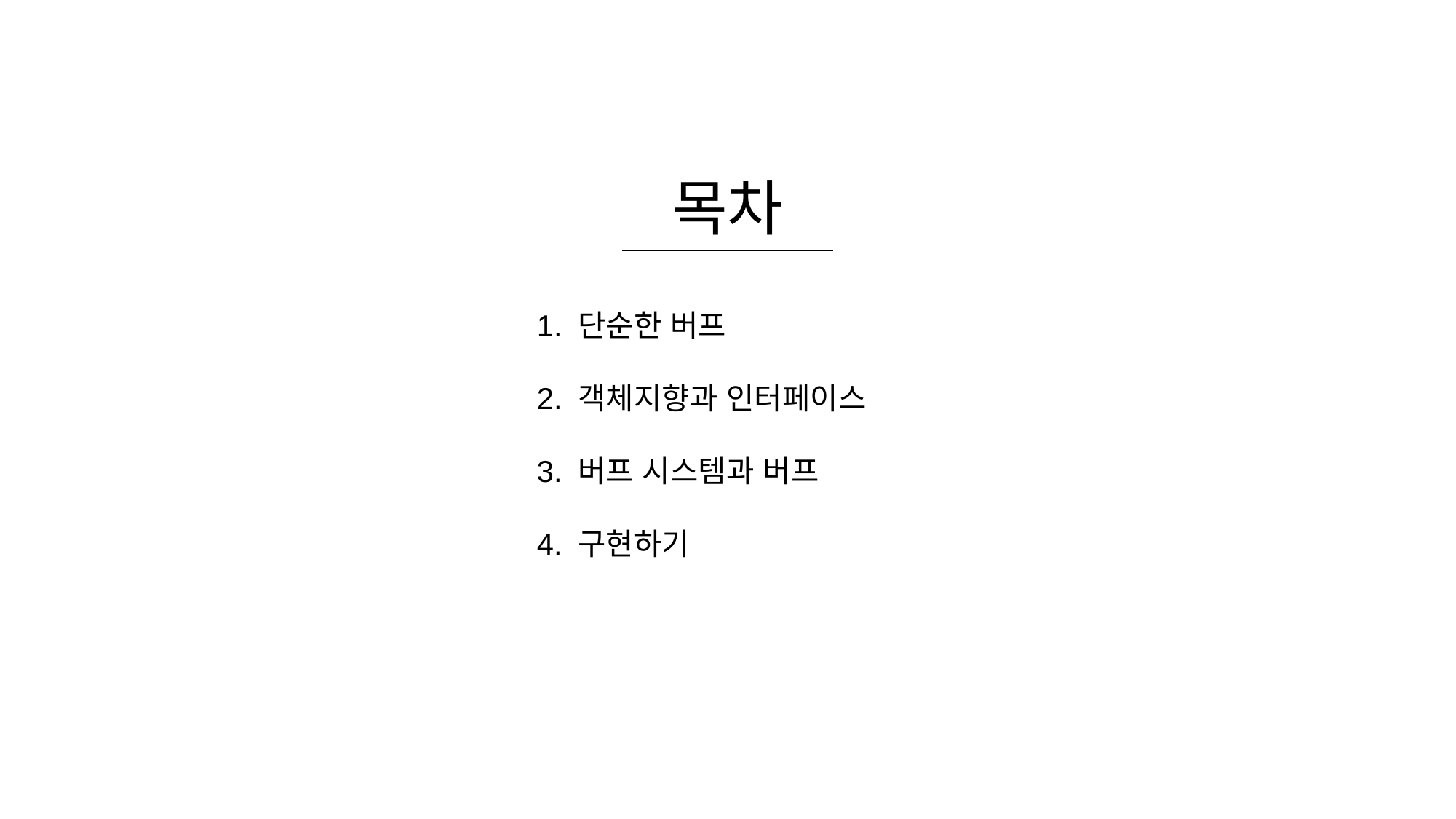

목차
1. 단순한 버프

2. 객체지향과 인터페이스

3. 버프 시스템과 버프

4. 구현하기